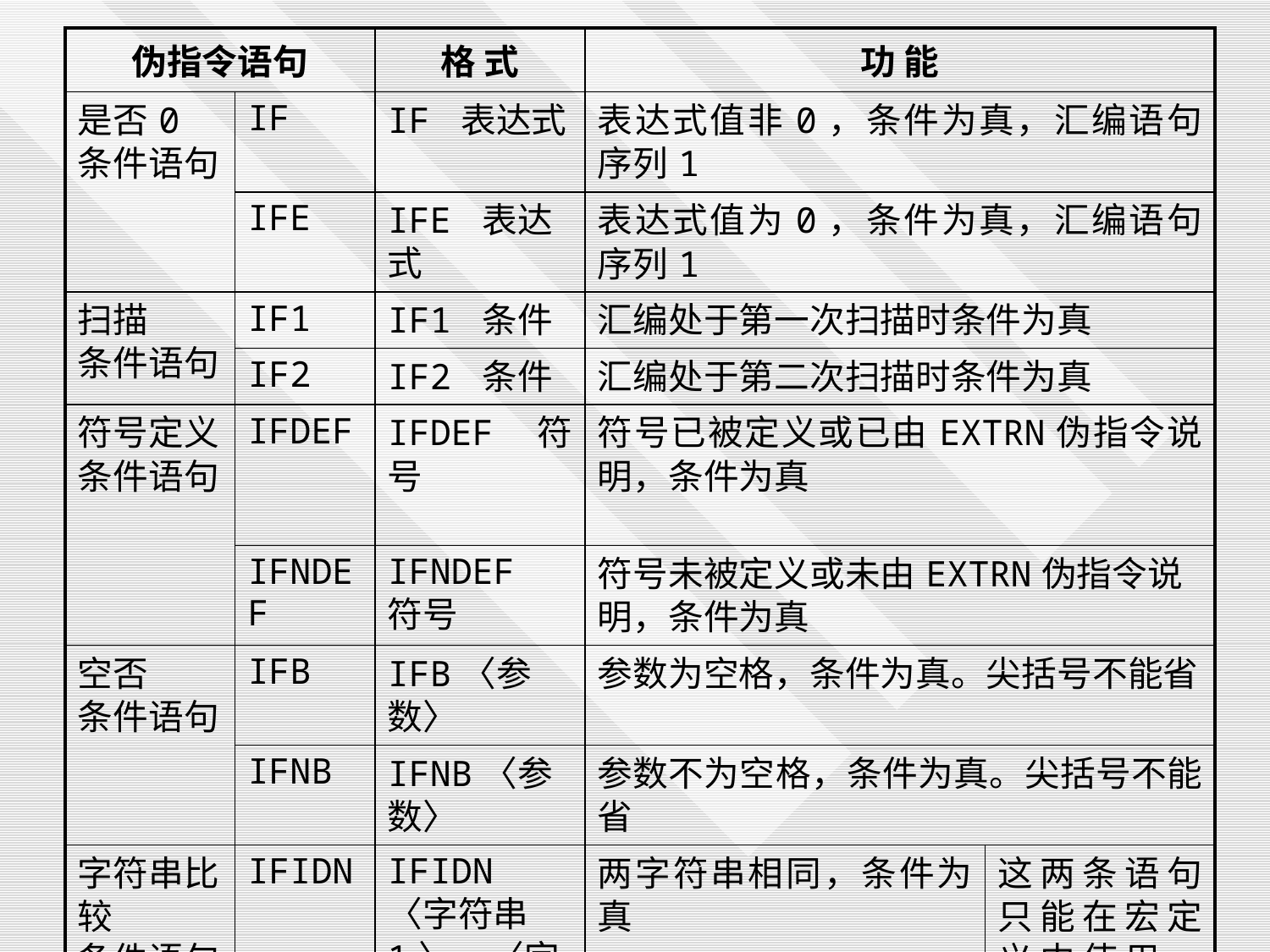

| 伪指令语句 |  | 格 式 | 功 能 |  |
| --- | --- | --- | --- | --- |
| 是否0 条件语句 | IF | IF 表达式 | 表达式值非0，条件为真，汇编语句序列1 |  |
|  | IFE | IFE 表达式 | 表达式值为0，条件为真，汇编语句序列1 |  |
| 扫描 条件语句 | IF1 | IF1 条件 | 汇编处于第一次扫描时条件为真 |  |
|  | IF2 | IF2 条件 | 汇编处于第二次扫描时条件为真 |  |
| 符号定义 条件语句 | IFDEF | IFDEF 符号 | 符号已被定义或已由EXTRN伪指令说明，条件为真 |  |
|  | IFNDEF | IFNDEF 符号 | 符号未被定义或未由EXTRN伪指令说明，条件为真 |  |
| 空否 条件语句 | IFB | IFB〈参数〉 | 参数为空格，条件为真。尖括号不能省 |  |
|  | IFNB | IFNB〈参数〉 | 参数不为空格，条件为真。尖括号不能省 |  |
| 字符串比较 条件语句 | IFIDN | IFIDN〈字符串1〉，〈字符串2〉 | 两字符串相同，条件为真 | 这两条语句只能在宏定义中使用，用于检查传送给两个参数的实参是否相同 |
|  | IFIDF | IFIDF〈字符串1〉，〈字符串2〉 | 两字符串不同，条件为真 |  |